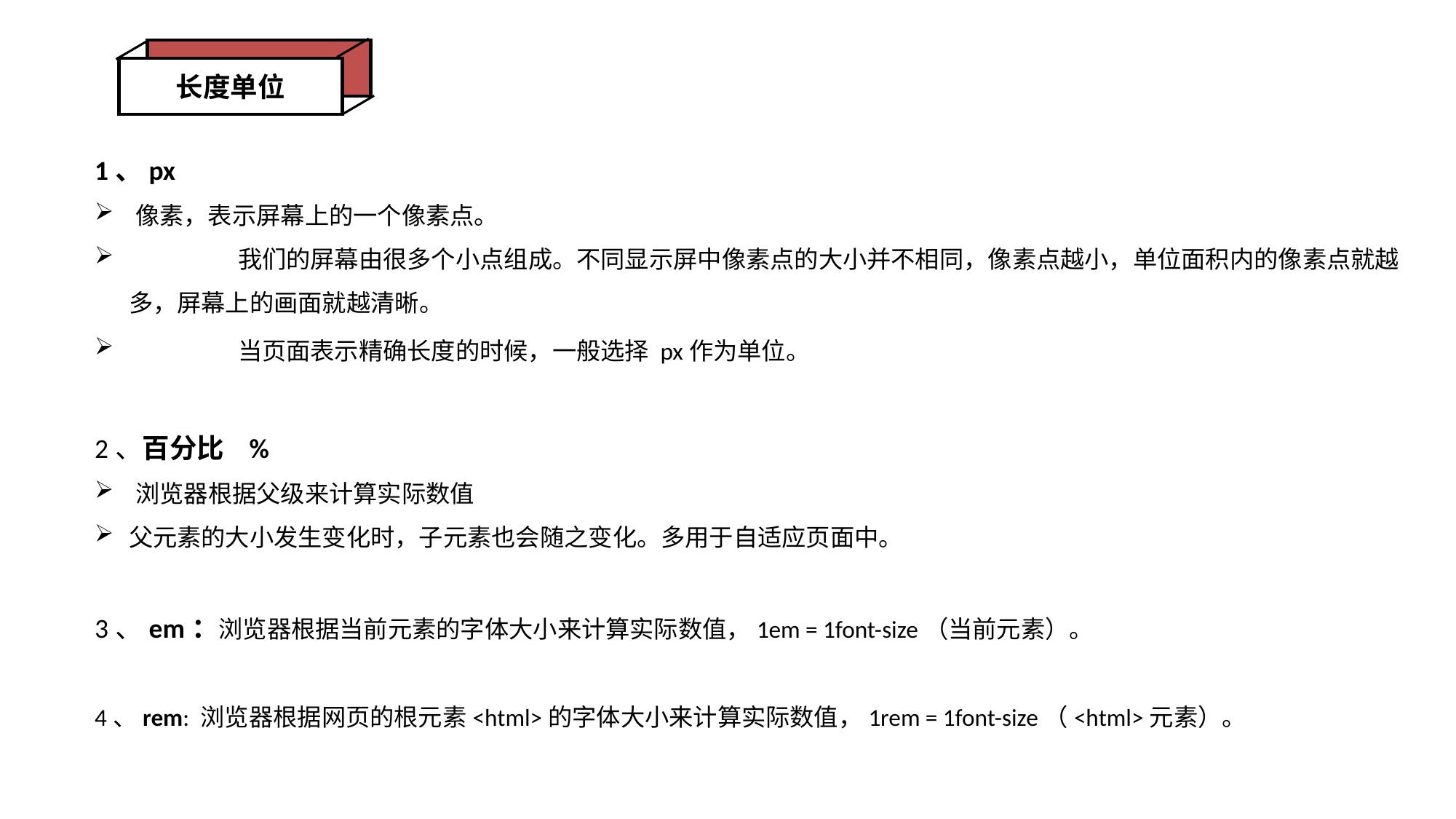

长度单位
1、px
像素，表示屏幕上的一个像素点。
	我们的屏幕由很多个小点组成。不同显示屏中像素点的大小并不相同，像素点越小，单位面积内的像素点就越多，屏幕上的画面就越清晰。
	当页面表示精确长度的时候，一般选择 px作为单位。

2、百分比   %
浏览器根据父级来计算实际数值
父元素的大小发生变化时，子元素也会随之变化。多用于自适应页面中。

3、em：浏览器根据当前元素的字体大小来计算实际数值，1em = 1font-size（当前元素）。

4、rem: 浏览器根据网页的根元素<html>的字体大小来计算实际数值，1rem = 1font-size（<html>元素）。